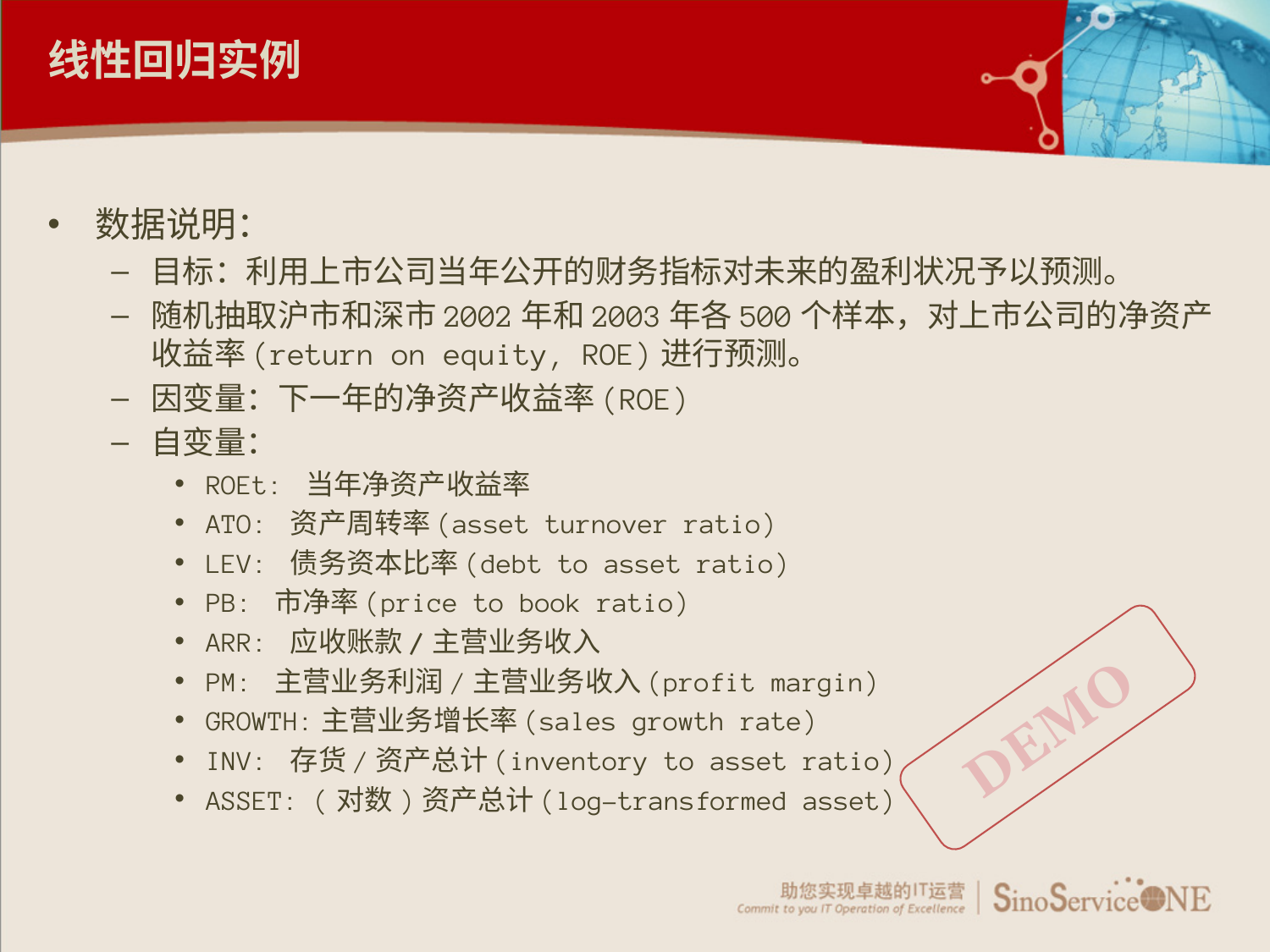

# 线性回归实例
数据说明：
目标：利用上市公司当年公开的财务指标对未来的盈利状况予以预测。
随机抽取沪市和深市2002年和2003年各500个样本，对上市公司的净资产收益率(return on equity, ROE)进行预测。
因变量：下一年的净资产收益率(ROE)
自变量：
ROEt: 当年净资产收益率
ATO: 资产周转率(asset turnover ratio)
LEV: 债务资本比率(debt to asset ratio)
PB: 市净率(price to book ratio)
ARR: 应收账款/主营业务收入
PM: 主营业务利润/主营业务收入(profit margin)
GROWTH:主营业务增长率(sales growth rate)
INV: 存货/资产总计(inventory to asset ratio)
ASSET: (对数)资产总计(log-transformed asset)
DEMO